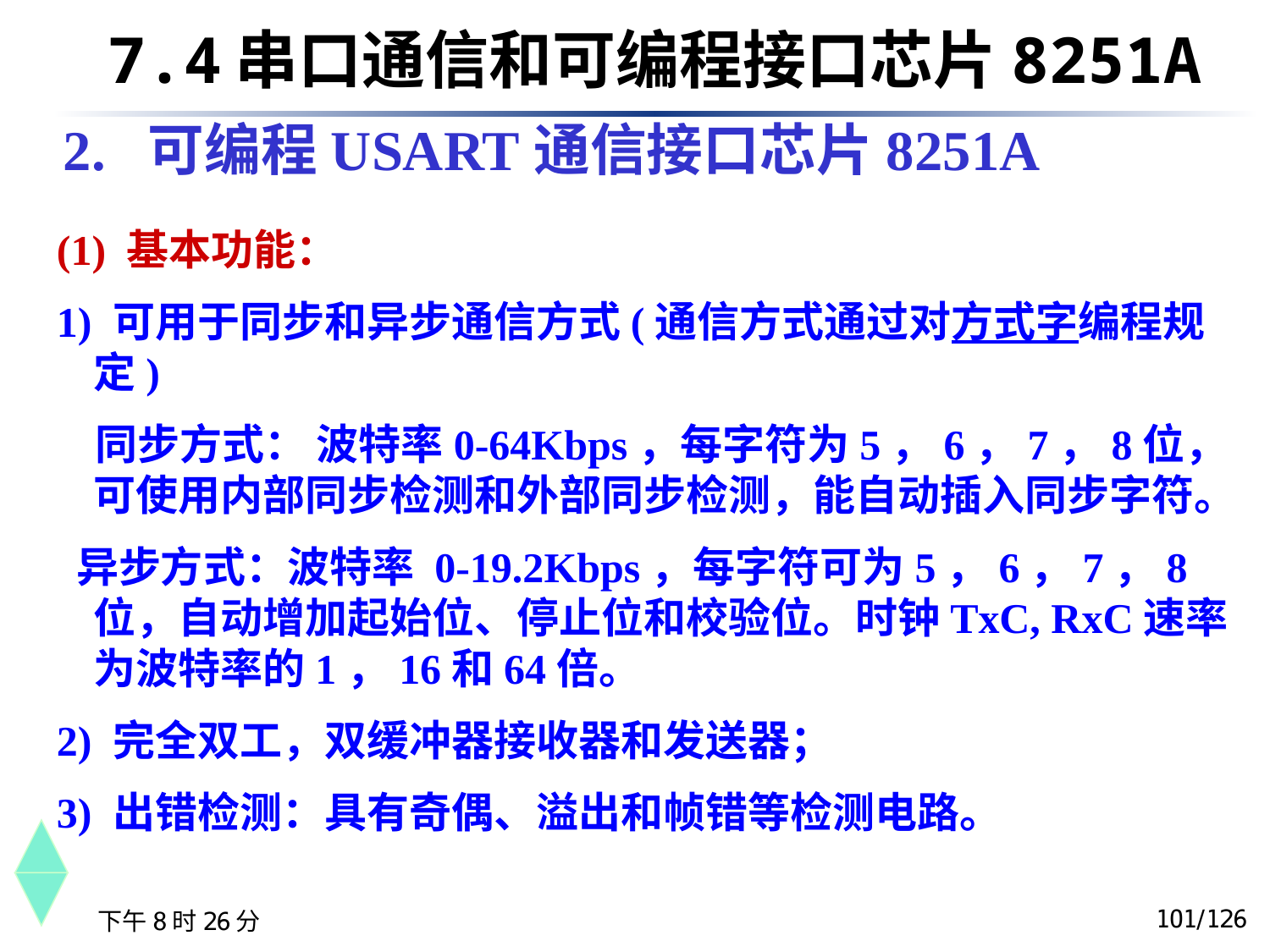

7.4	串口通信和可编程接口芯片8251A
2.  可编程USART通信接口芯片8251A
(1) 基本功能：
1) 可用于同步和异步通信方式(通信方式通过对方式字编程规定)
   同步方式： 波特率0-64Kbps，每字符为5，6，7，8位，可使用内部同步检测和外部同步检测，能自动插入同步字符。
 异步方式：波特率 0-19.2Kbps，每字符可为5，6，7，8位，自动增加起始位、停止位和校验位。时钟TxC, RxC速率为波特率的1，16和64倍。
2) 完全双工，双缓冲器接收器和发送器；
3) 出错检测：具有奇偶、溢出和帧错等检测电路。
101/126
下午8时26分